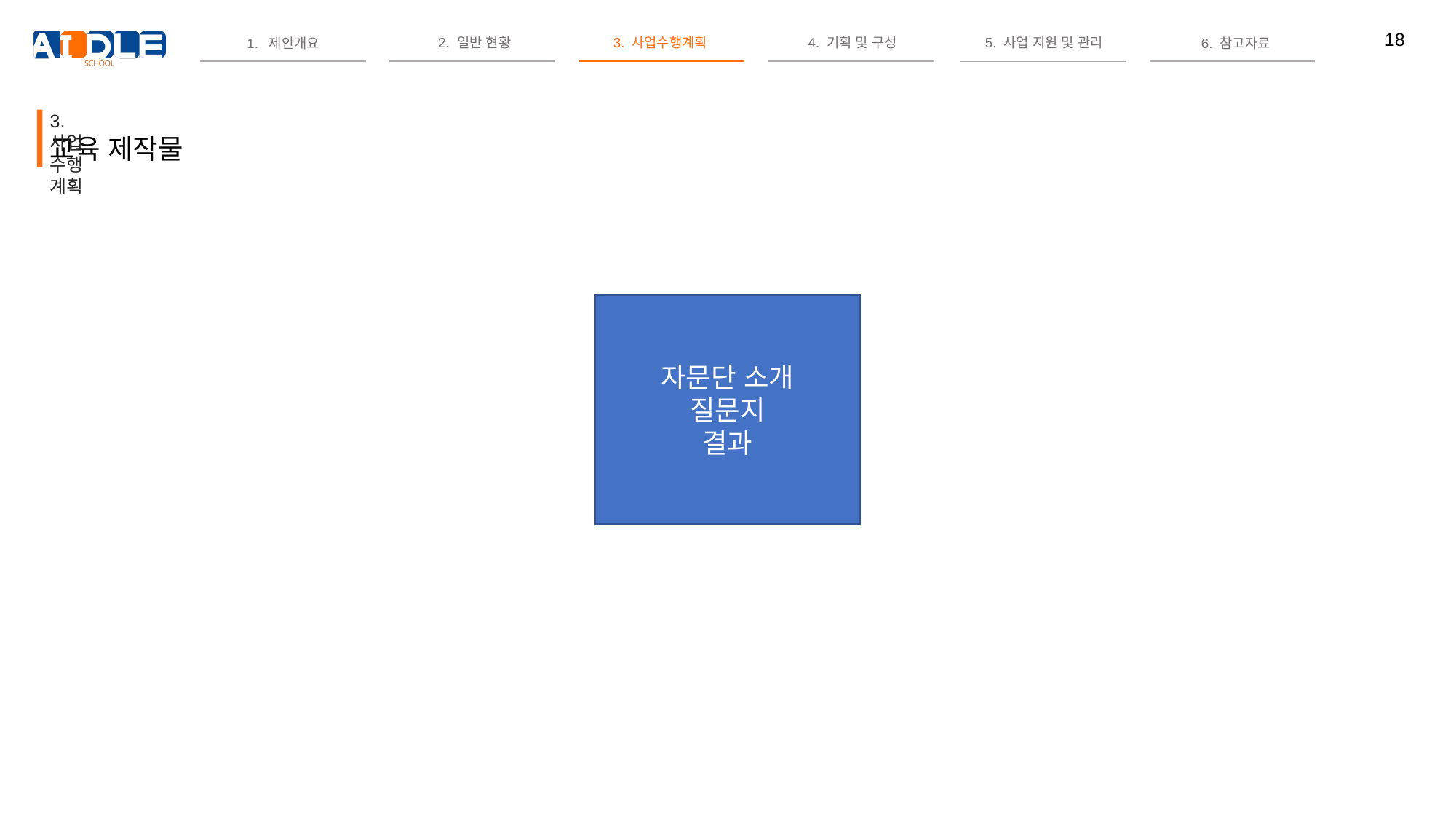

3. 사업 수행 계획
교육 제작물
자문단 소개
질문지
결과